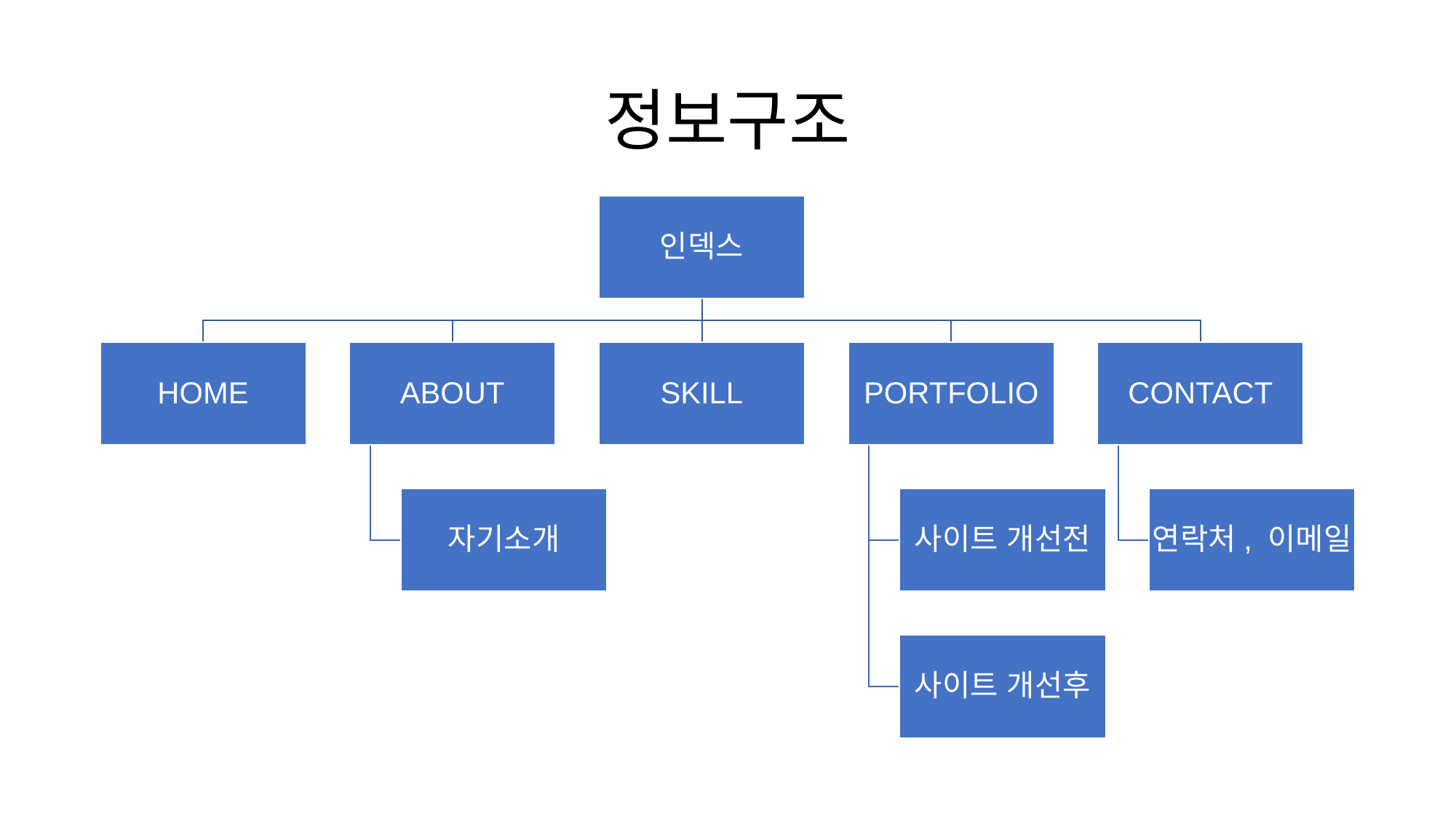

# 정보구조
인덱스
HOME
ABOUT
자기소개
SKILL
PORTFOLIO
사이트 개선전
사이트 개선후
CONTACT
연락처, 이메일